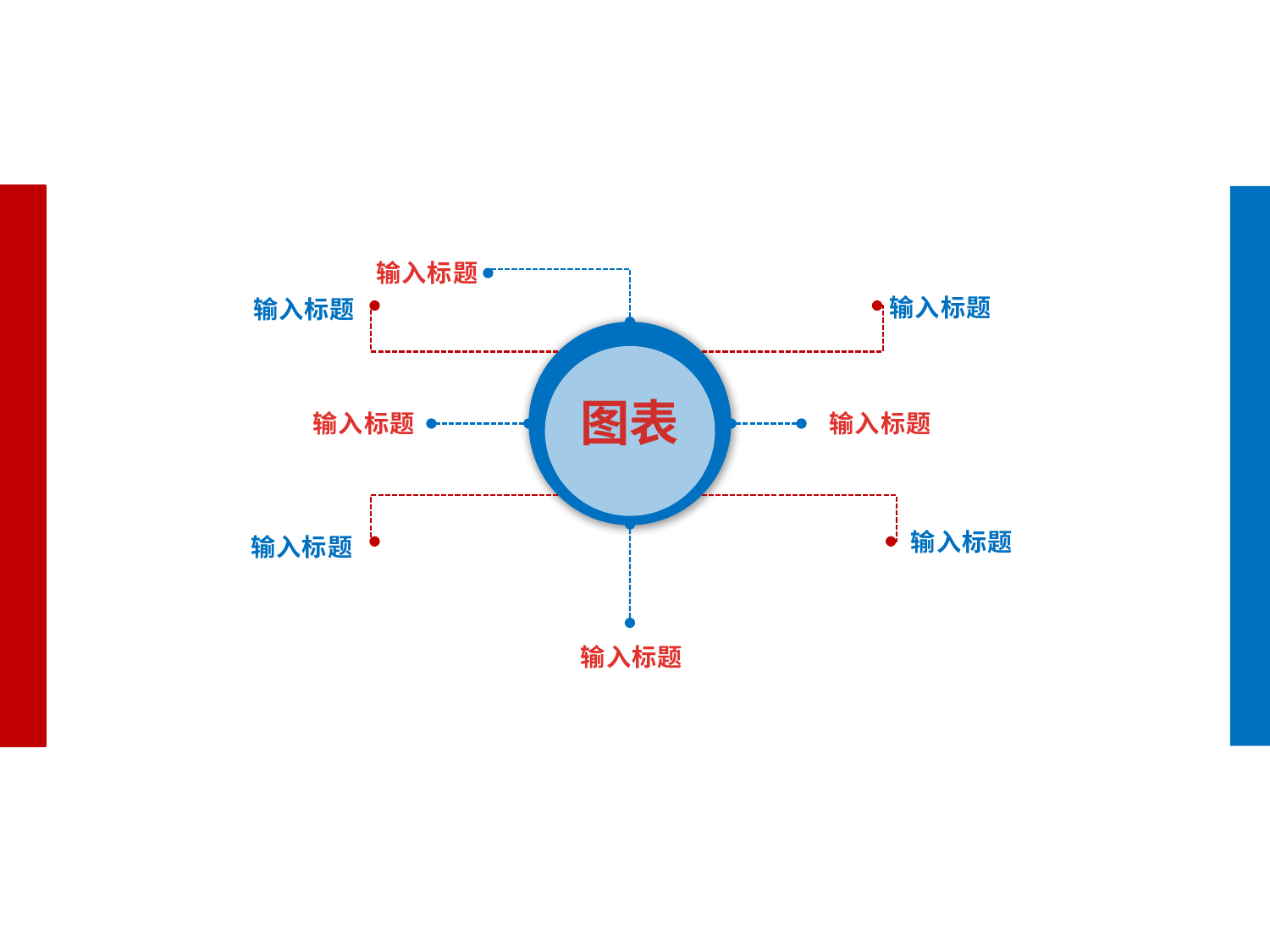

输入标题

输入标题
输入标题

图表
输入标题
输入标题
输入标题
输入标题
输入标题